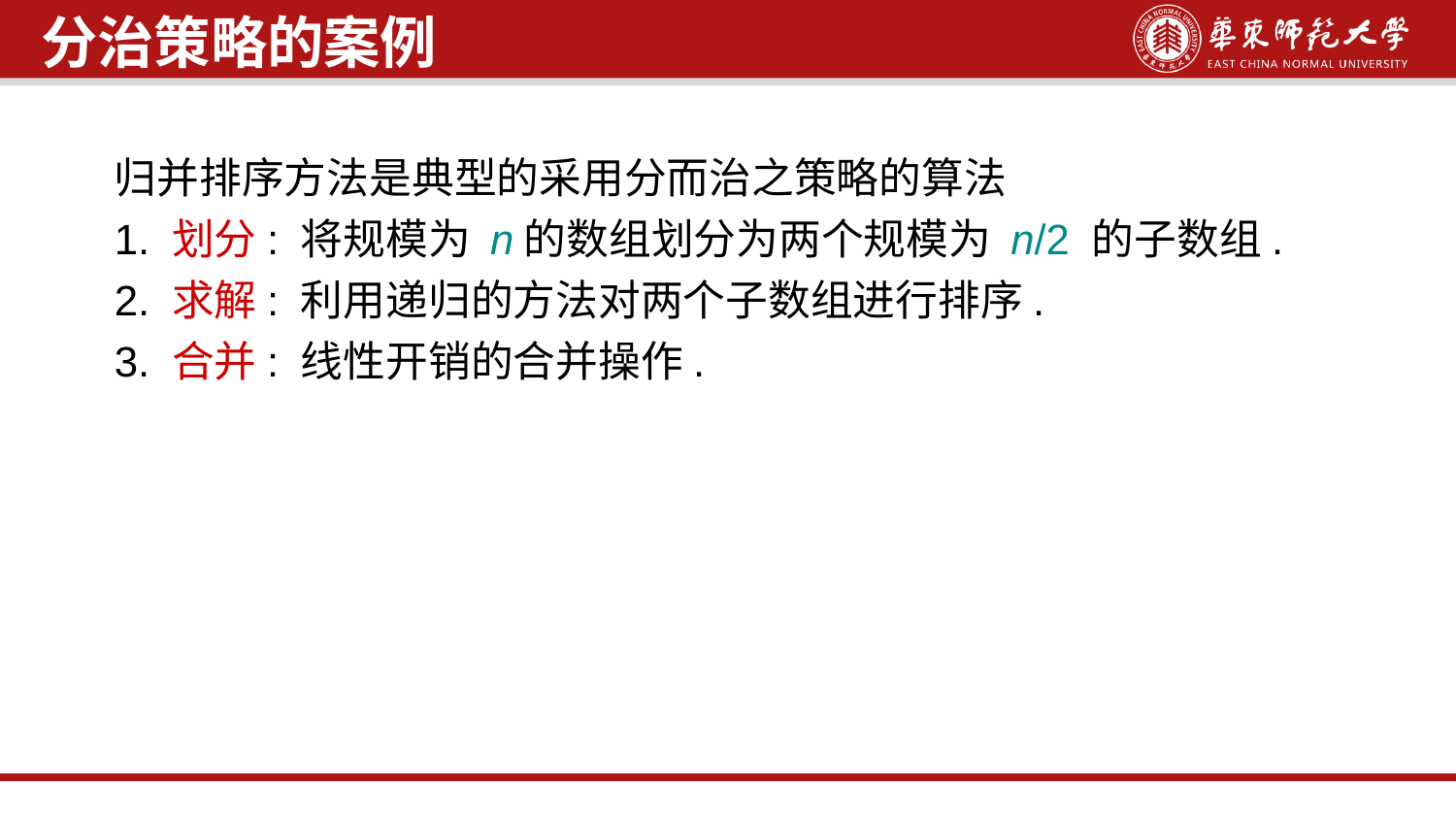

分治策略的案例
归并排序方法是典型的采用分而治之策略的算法
1. 划分: 将规模为 n的数组划分为两个规模为 n/2 的子数组.
2. 求解: 利用递归的方法对两个子数组进行排序.
3. 合并: 线性开销的合并操作.